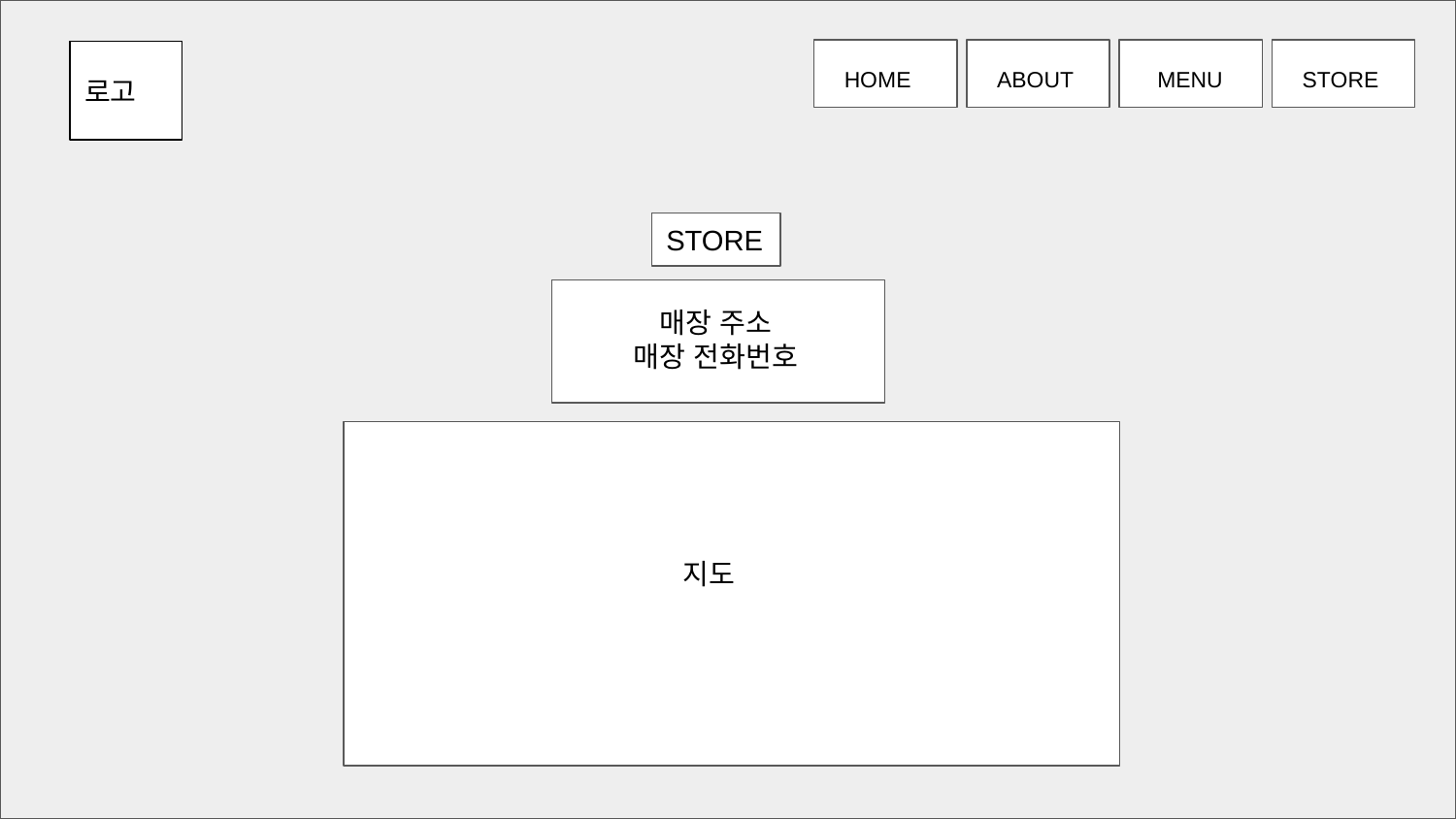

로고
HOME
ABOUT
MENU
STORE
STORE
STORE

매장 주소
매장 전화번호

지도